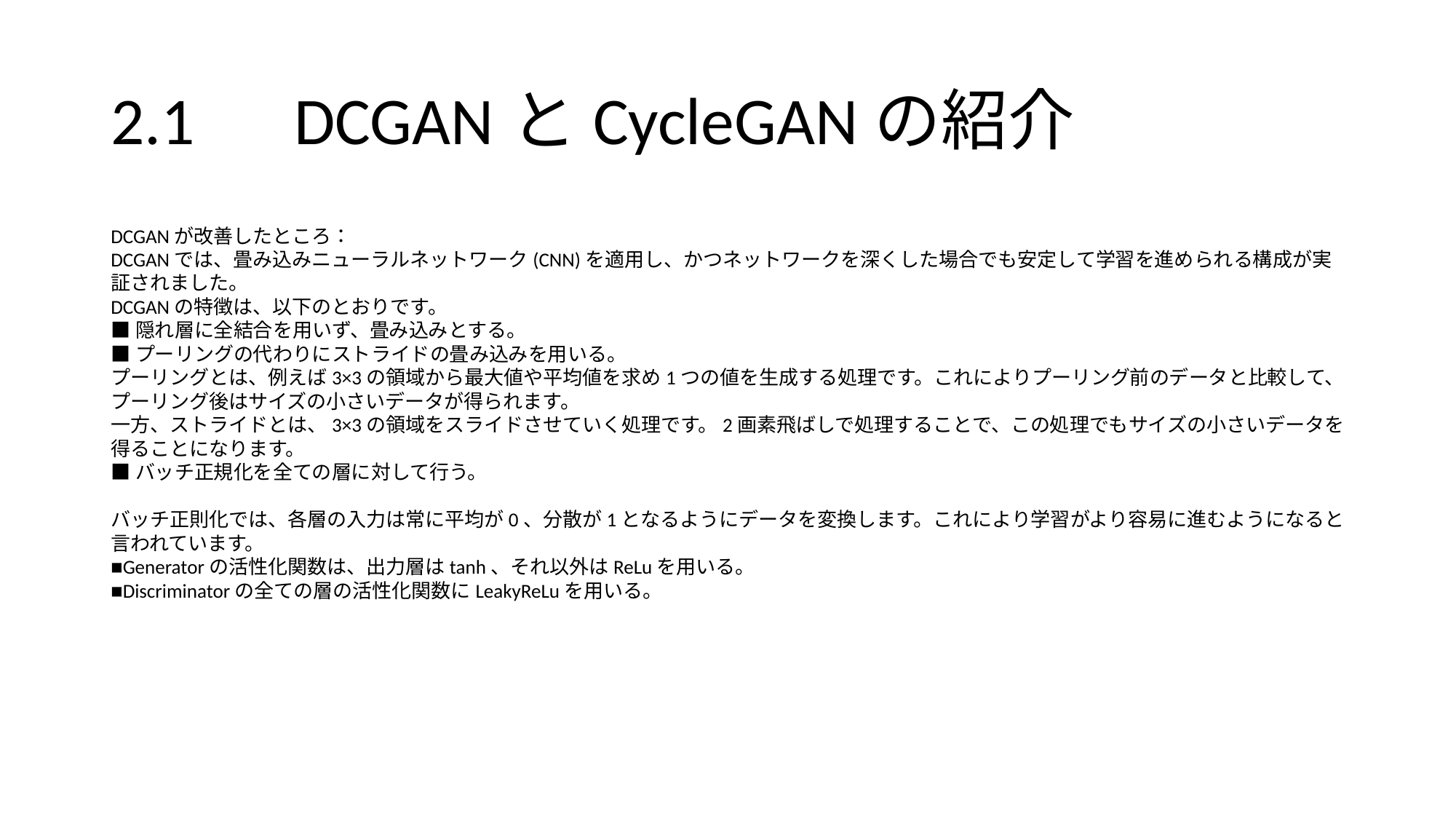

# 2.1　DCGANとCycleGANの紹介
DCGANが改善したところ：
DCGANでは、畳み込みニューラルネットワーク(CNN)を適用し、かつネットワークを深くした場合でも安定して学習を進められる構成が実証されました。
DCGANの特徴は、以下のとおりです。
■隠れ層に全結合を用いず、畳み込みとする。
■プーリングの代わりにストライドの畳み込みを用いる。
プーリングとは、例えば3×3の領域から最大値や平均値を求め1つの値を生成する処理です。これによりプーリング前のデータと比較して、プーリング後はサイズの小さいデータが得られます。
一方、ストライドとは、3×3の領域をスライドさせていく処理です。2画素飛ばしで処理することで、この処理でもサイズの小さいデータを得ることになります。
■バッチ正規化を全ての層に対して行う。

バッチ正則化では、各層の入力は常に平均が0、分散が1となるようにデータを変換します。これにより学習がより容易に進むようになると言われています。
■Generatorの活性化関数は、出力層はtanh、それ以外はReLuを用いる。
■Discriminatorの全ての層の活性化関数にLeakyReLuを用いる。